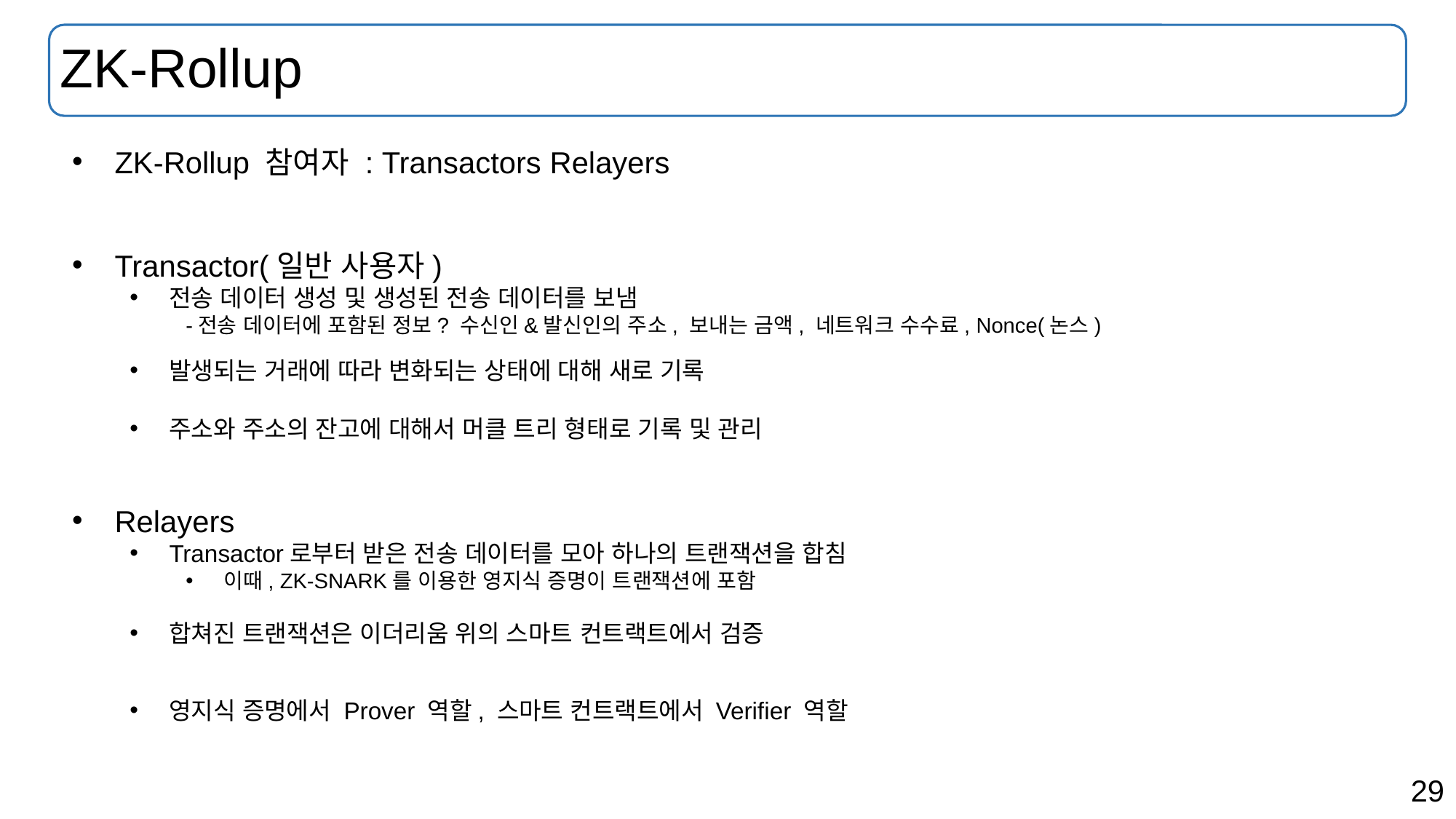

# ZK-Rollup
ZK-Rollup 참여자 : Transactors Relayers

Transactor(일반 사용자)
전송 데이터 생성 및 생성된 전송 데이터를 보냄
-전송 데이터에 포함된 정보? 수신인&발신인의 주소, 보내는 금액, 네트워크 수수료, Nonce(논스)

발생되는 거래에 따라 변화되는 상태에 대해 새로 기록

주소와 주소의 잔고에 대해서 머클 트리 형태로 기록 및 관리

Relayers
Transactor로부터 받은 전송 데이터를 모아 하나의 트랜잭션을 합침
이때, ZK-SNARK를 이용한 영지식 증명이 트랜잭션에 포함

합쳐진 트랜잭션은 이더리움 위의 스마트 컨트랙트에서 검증

영지식 증명에서 Prover 역할, 스마트 컨트랙트에서 Verifier 역할